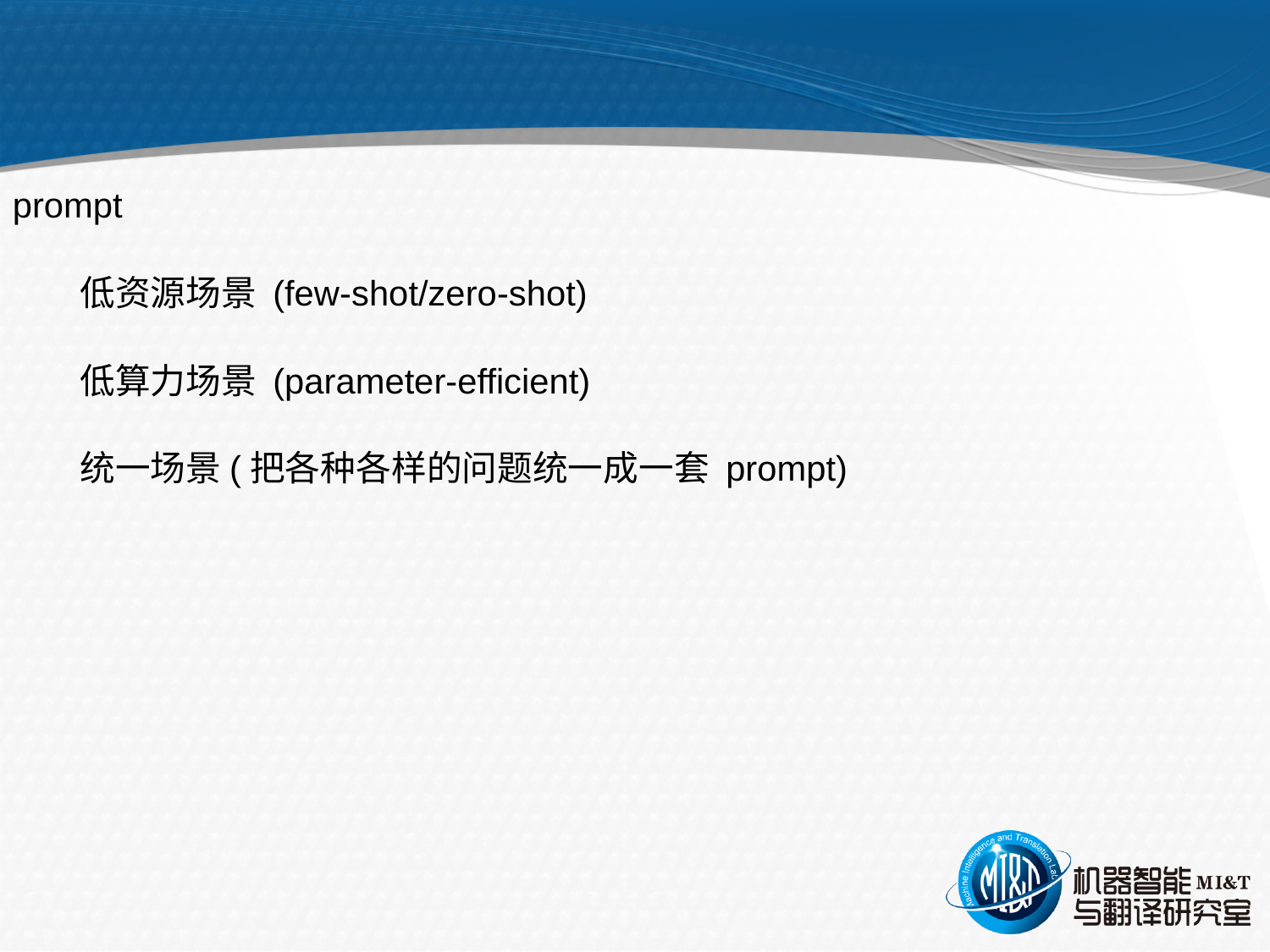

#
prompt
低资源场景 (few-shot/zero-shot)
低算力场景 (parameter-efficient)
统一场景(把各种各样的问题统一成一套 prompt)